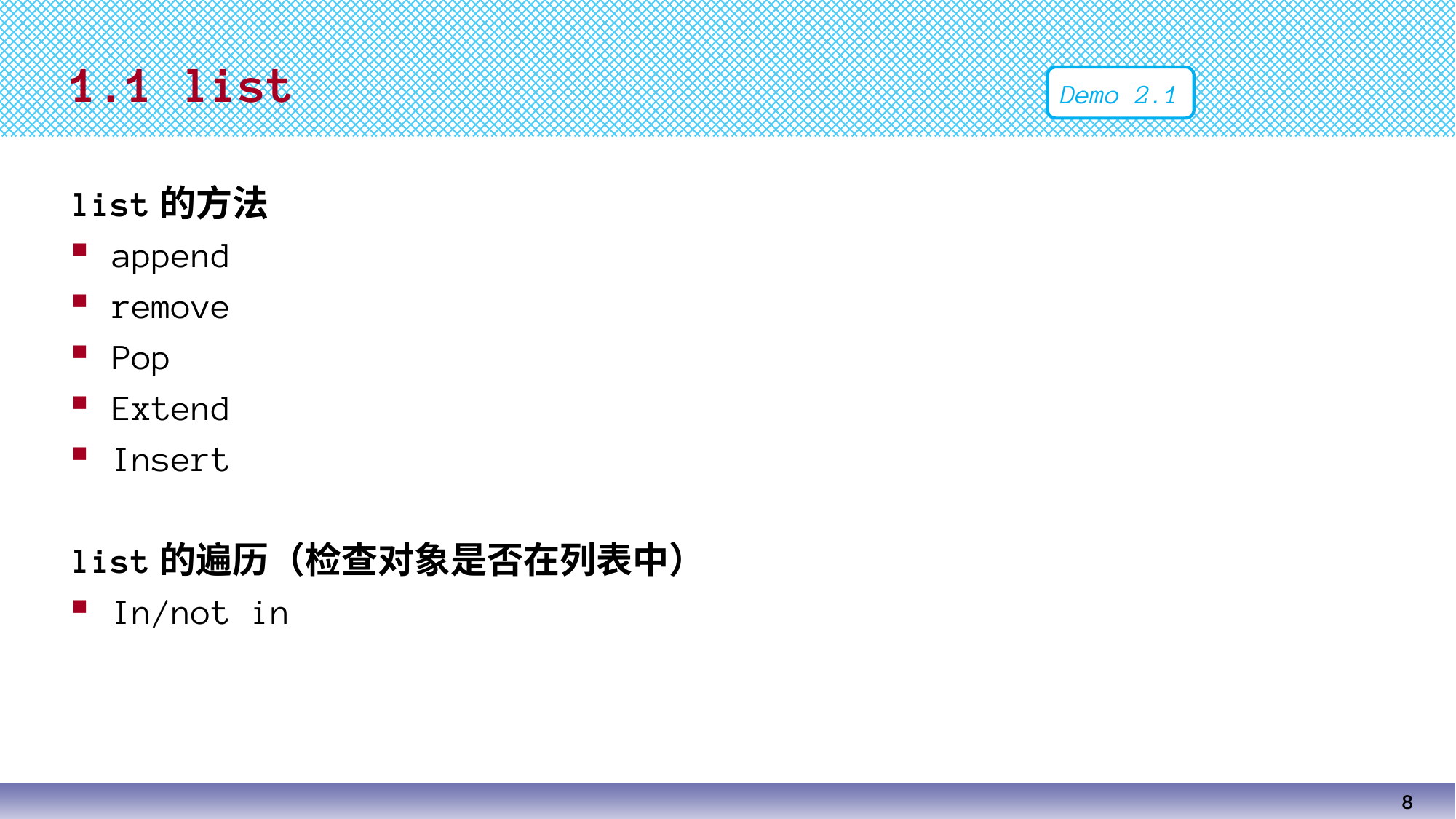

# 1.1 list
Demo 2.1
list的方法
append
remove
Pop
Extend
Insert

list的遍历（检查对象是否在列表中）
In/not in

8